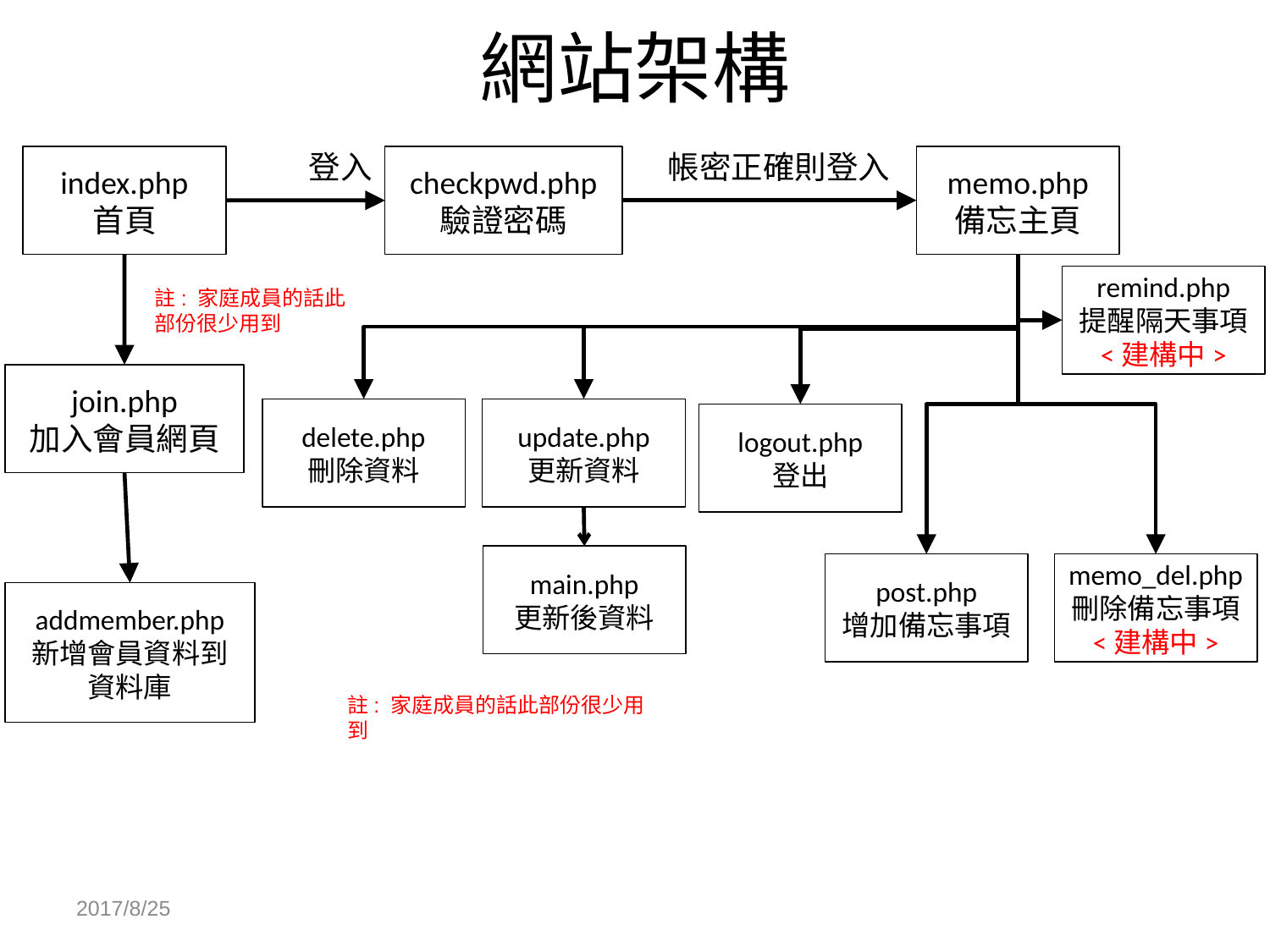

# 網站架構
登入
帳密正確則登入
index.php
首頁
checkpwd.php
驗證密碼
memo.php
備忘主頁
remind.php
提醒隔天事項
<建構中>
註: 家庭成員的話此部份很少用到
join.php
加入會員網頁
delete.php
刪除資料
update.php
更新資料
logout.php
登出
main.php
更新後資料
post.php
增加備忘事項
memo_del.php
刪除備忘事項
<建構中>
addmember.php
新增會員資料到資料庫
註: 家庭成員的話此部份很少用到
2017/8/25